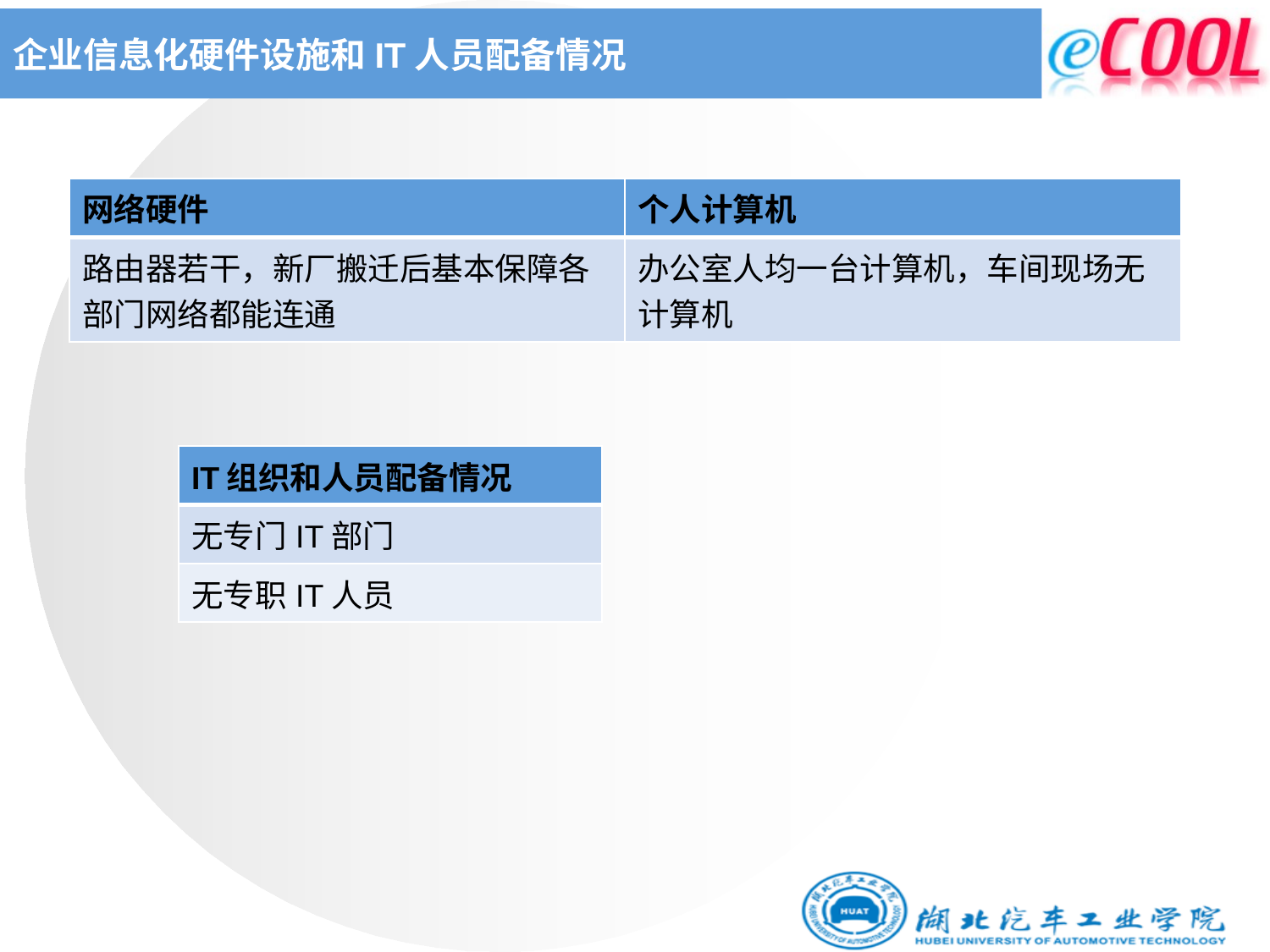

# 企业信息化硬件设施和IT人员配备情况
| 网络硬件 | 个人计算机 |
| --- | --- |
| 路由器若干，新厂搬迁后基本保障各部门网络都能连通 | 办公室人均一台计算机，车间现场无计算机 |
| IT组织和人员配备情况 |
| --- |
| 无专门IT部门 |
| 无专职IT人员 |